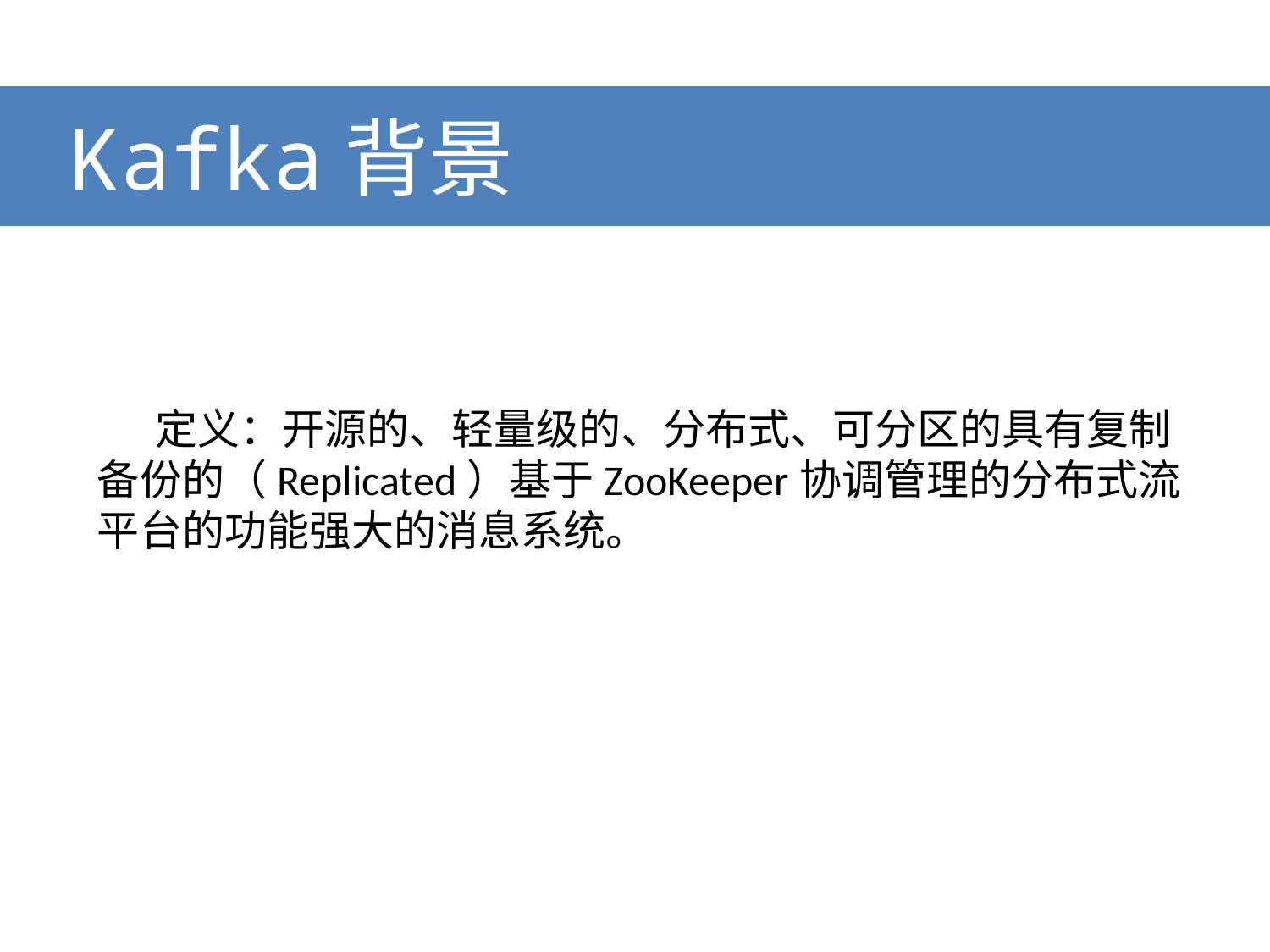

# Kafka背景
     定义：开源的、轻量级的、分布式、可分区的具有复制备份的（Replicated）基于ZooKeeper协调管理的分布式流平台的功能强大的消息系统。